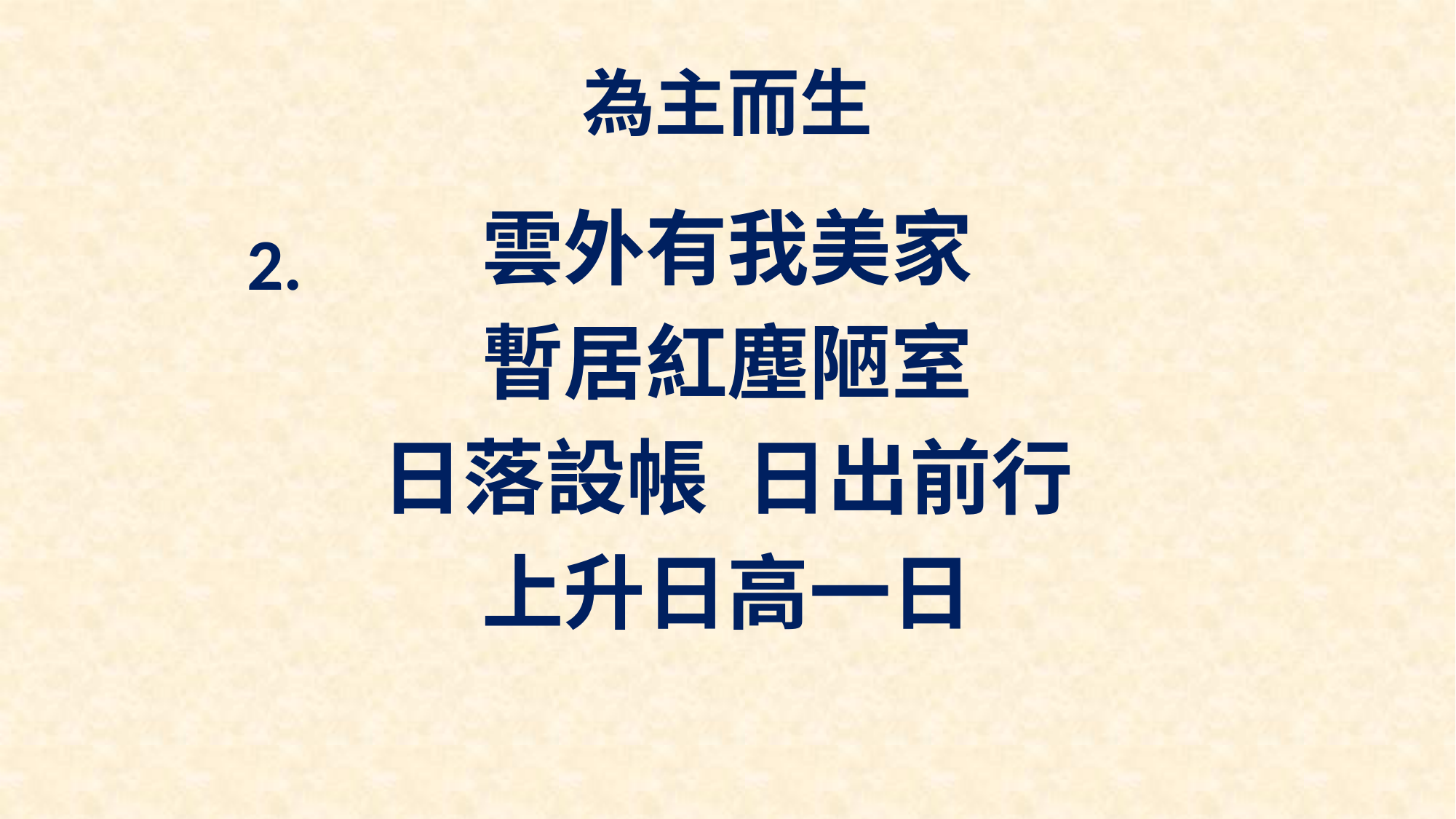

# 為主而生
雲外有我美家
暫居紅塵陋室
日落設帳  日出前行
上升日高一日
2.